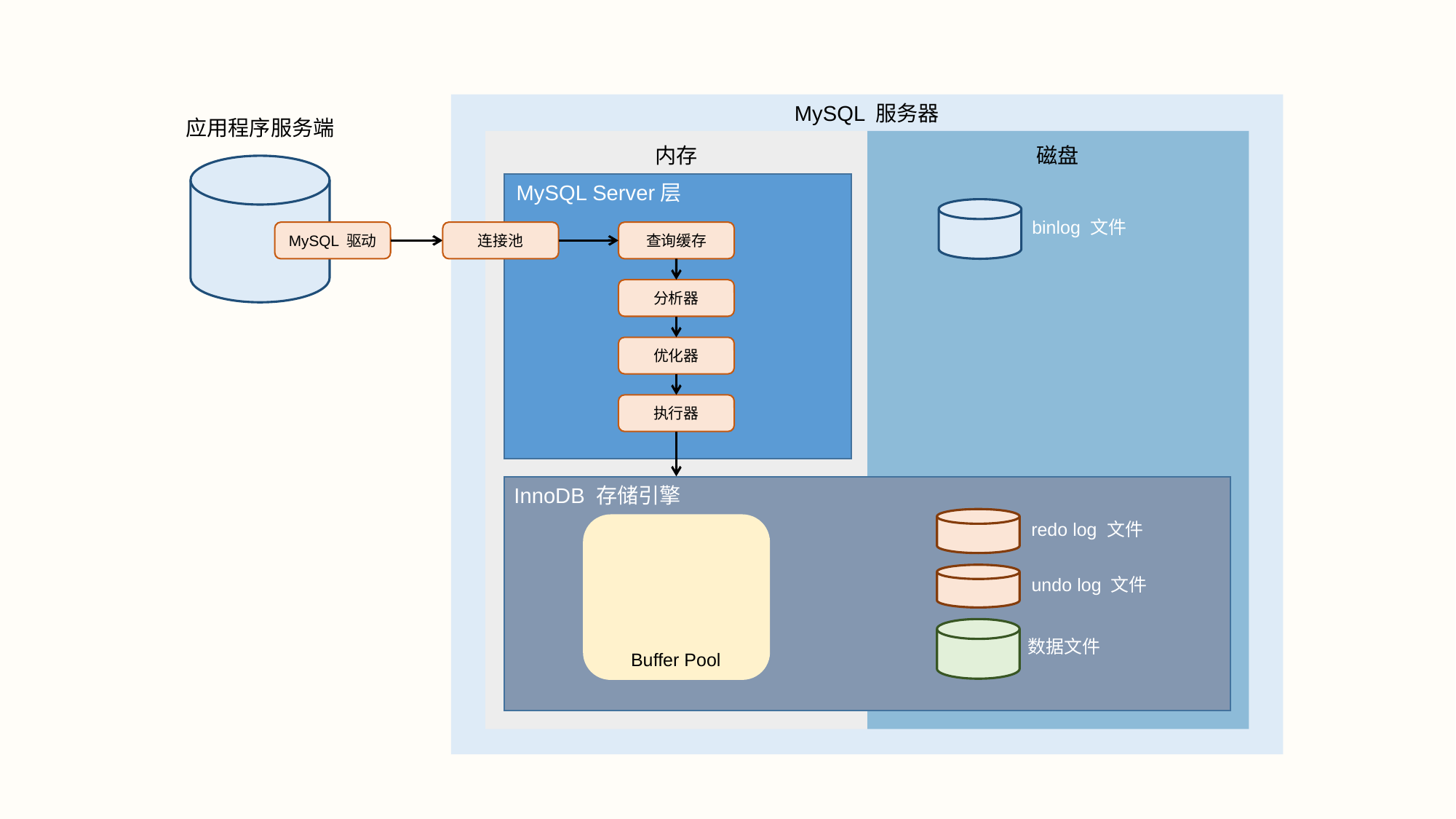

MySQL 服务器
应用程序服务端

内存
磁盘

MySQL Server层

binlog 文件
MySQL 驱动
连接池
查询缓存
分析器
优化器
执行器

InnoDB 存储引擎

redo log 文件

Buffer Pool

undo log 文件

数据文件